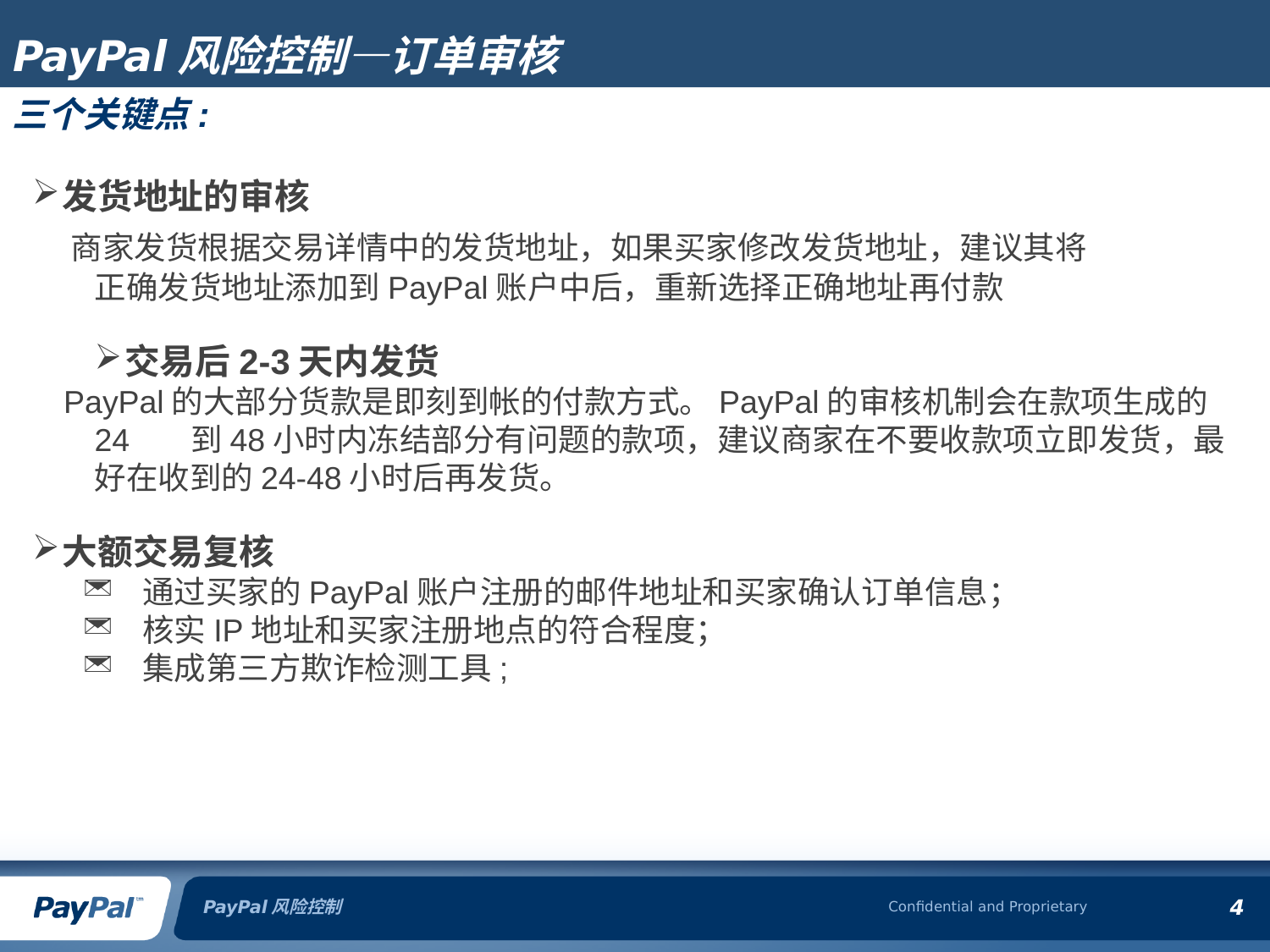

# PayPal风险控制—订单审核
三个关键点:
发货地址的审核
   商家发货根据交易详情中的发货地址，如果买家修改发货地址，建议其将
正确发货地址添加到PayPal账户中后，重新选择正确地址再付款

交易后2-3天内发货
    PayPal的大部分货款是即刻到帐的付款方式。PayPal的审核机制会在款项生成的24      到48小时内冻结部分有问题的款项，建议商家在不要收款项立即发货，最好在收到的24-48小时后再发货。

大额交易复核
   通过买家的PayPal账户注册的邮件地址和买家确认订单信息；
   核实IP地址和买家注册地点的符合程度；
   集成第三方欺诈检测工具;

PayPal风险控制
4